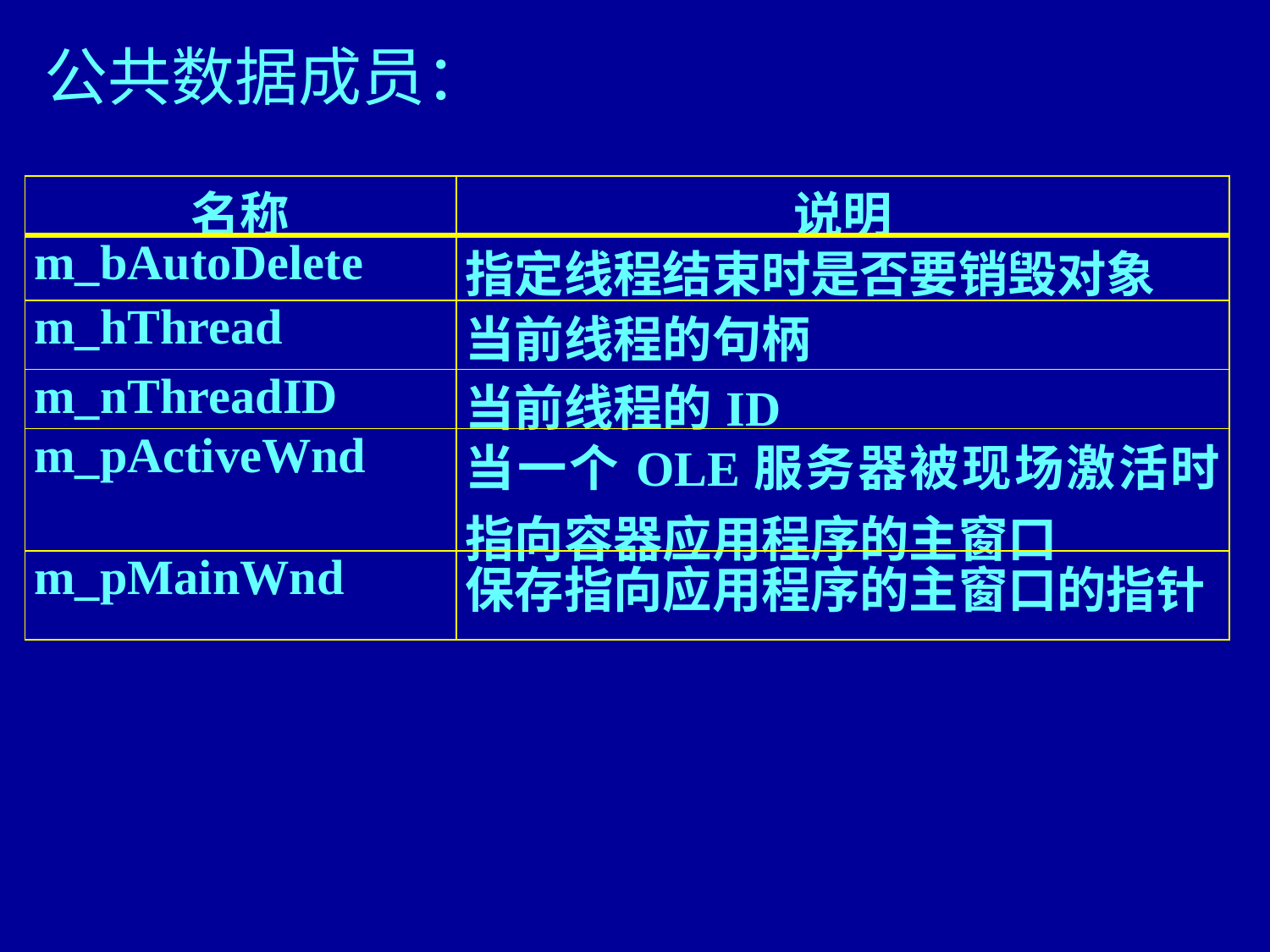

公共数据成员：
| 名称 | 说明 |
| --- | --- |
| m\_bAutoDelete | 指定线程结束时是否要销毁对象 |
| m\_hThread | 当前线程的句柄 |
| m\_nThreadID | 当前线程的ID |
| m\_pActiveWnd | 当一个OLE服务器被现场激活时指向容器应用程序的主窗口 |
| m\_pMainWnd | 保存指向应用程序的主窗口的指针 |